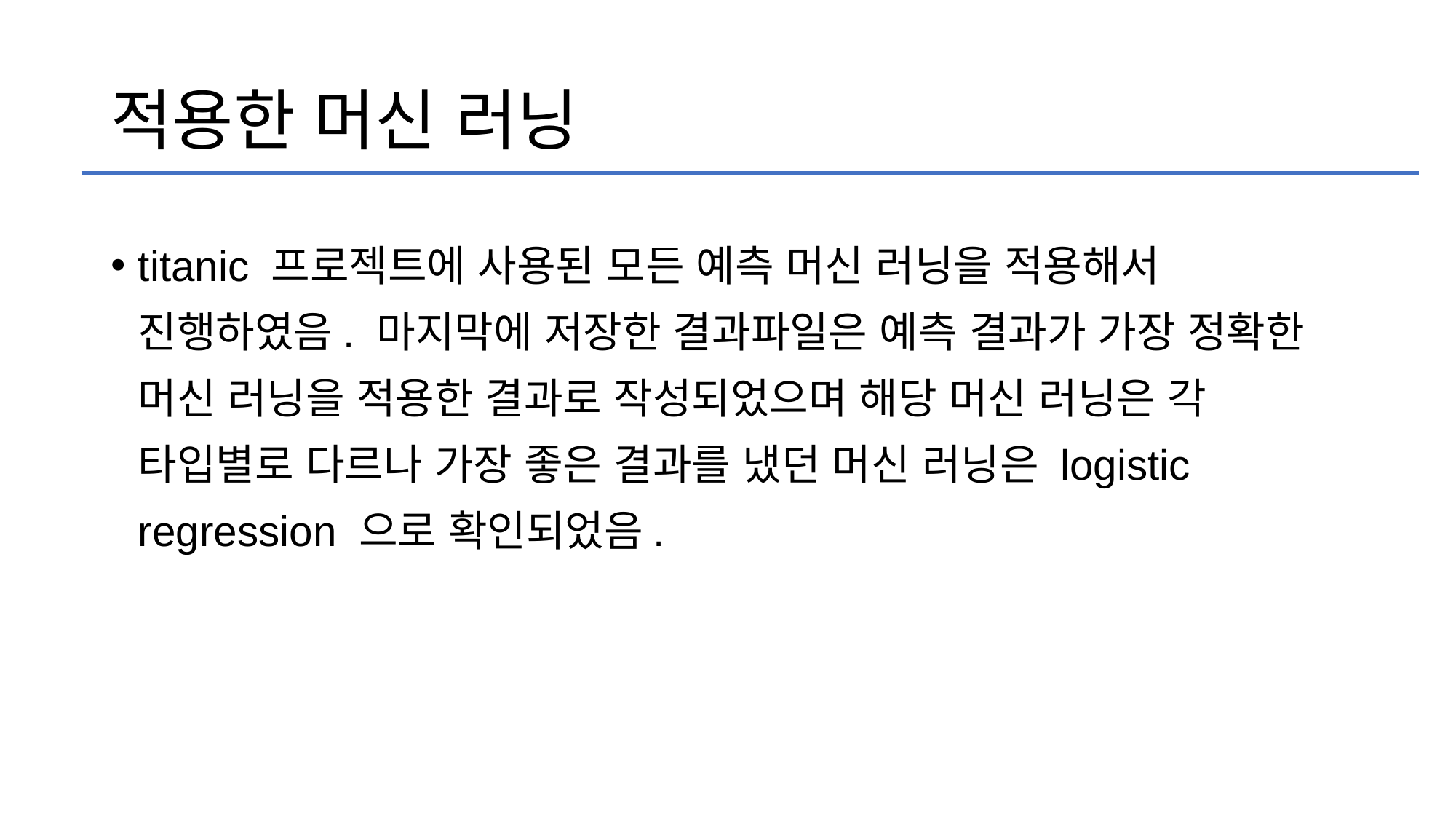

# 적용한 머신 러닝
titanic 프로젝트에 사용된 모든 예측 머신 러닝을 적용해서 진행하였음. 마지막에 저장한 결과파일은 예측 결과가 가장 정확한 머신 러닝을 적용한 결과로 작성되었으며 해당 머신 러닝은 각 타입별로 다르나 가장 좋은 결과를 냈던 머신 러닝은 logistic regression 으로 확인되었음.